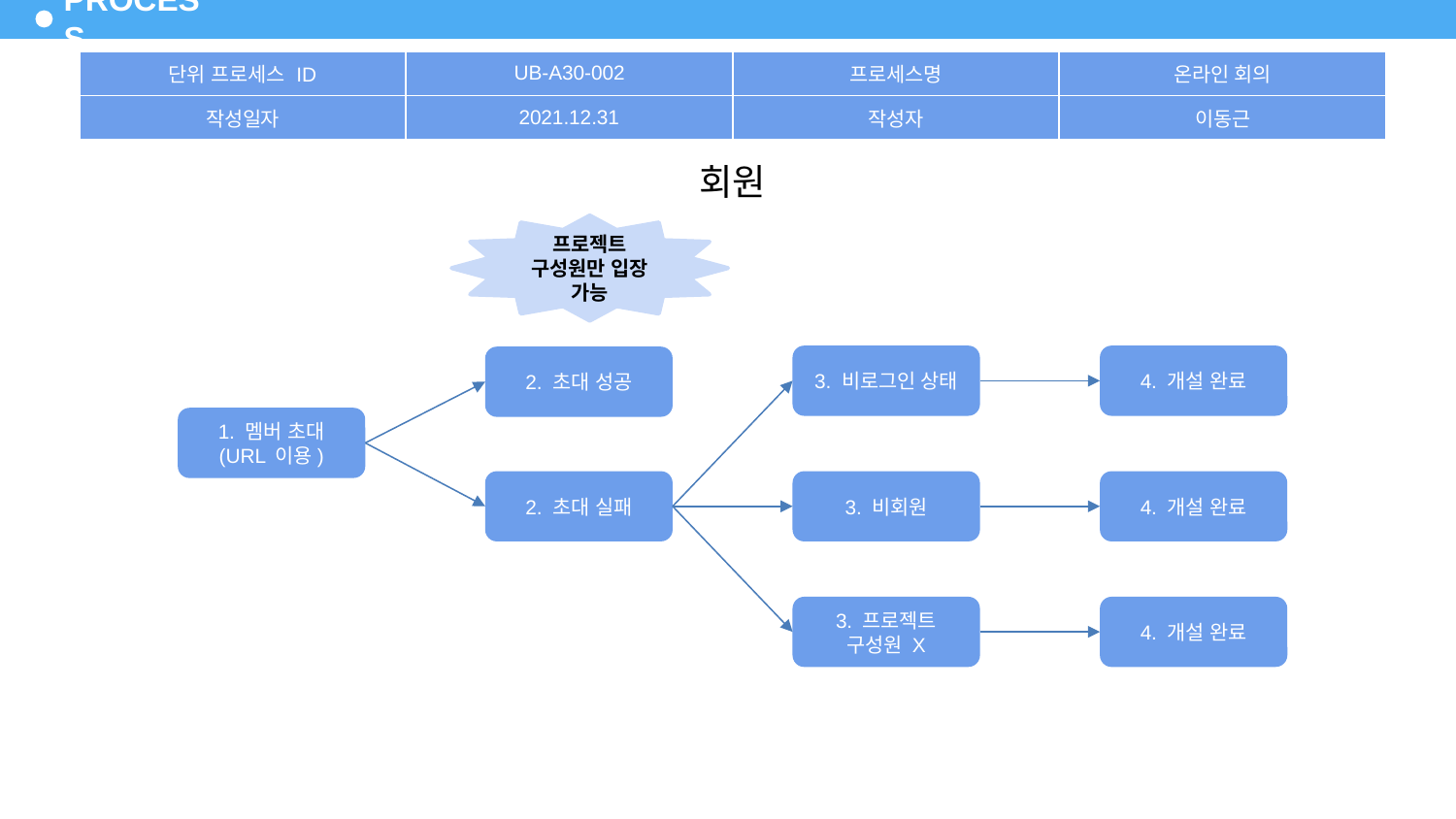

# PROCESS
| 단위 프로세스 ID | UB-A30-002 | 프로세스명 | 온라인 회의 |
| --- | --- | --- | --- |
| 작성일자 | 2021.12.31 | 작성자 | 이동근 |
회원
프로젝트 구성원만 입장 가능
3. 비로그인 상태
4. 개설 완료
2. 초대 성공
1. 멤버 초대
(URL 이용)
3. 비회원
4. 개설 완료
2. 초대 실패
3. 프로젝트 구성원 X
4. 개설 완료